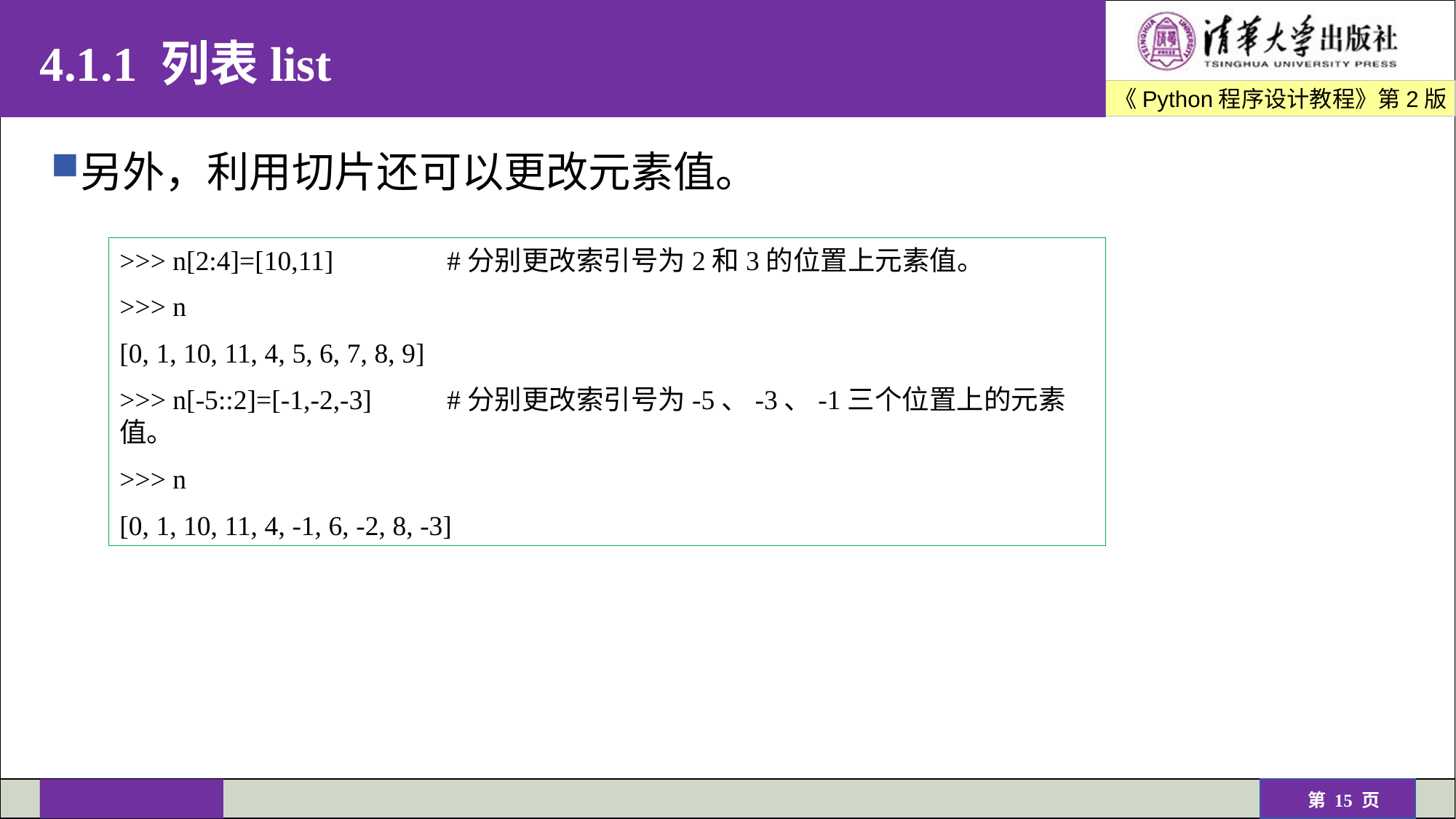

# 4.1.1 列表list
另外，利用切片还可以更改元素值。
>>> n[2:4]=[10,11]		#分别更改索引号为2和3的位置上元素值。
>>> n
[0, 1, 10, 11, 4, 5, 6, 7, 8, 9]
>>> n[-5::2]=[-1,-2,-3]	#分别更改索引号为-5、-3、-1三个位置上的元素值。
>>> n
[0, 1, 10, 11, 4, -1, 6, -2, 8, -3]